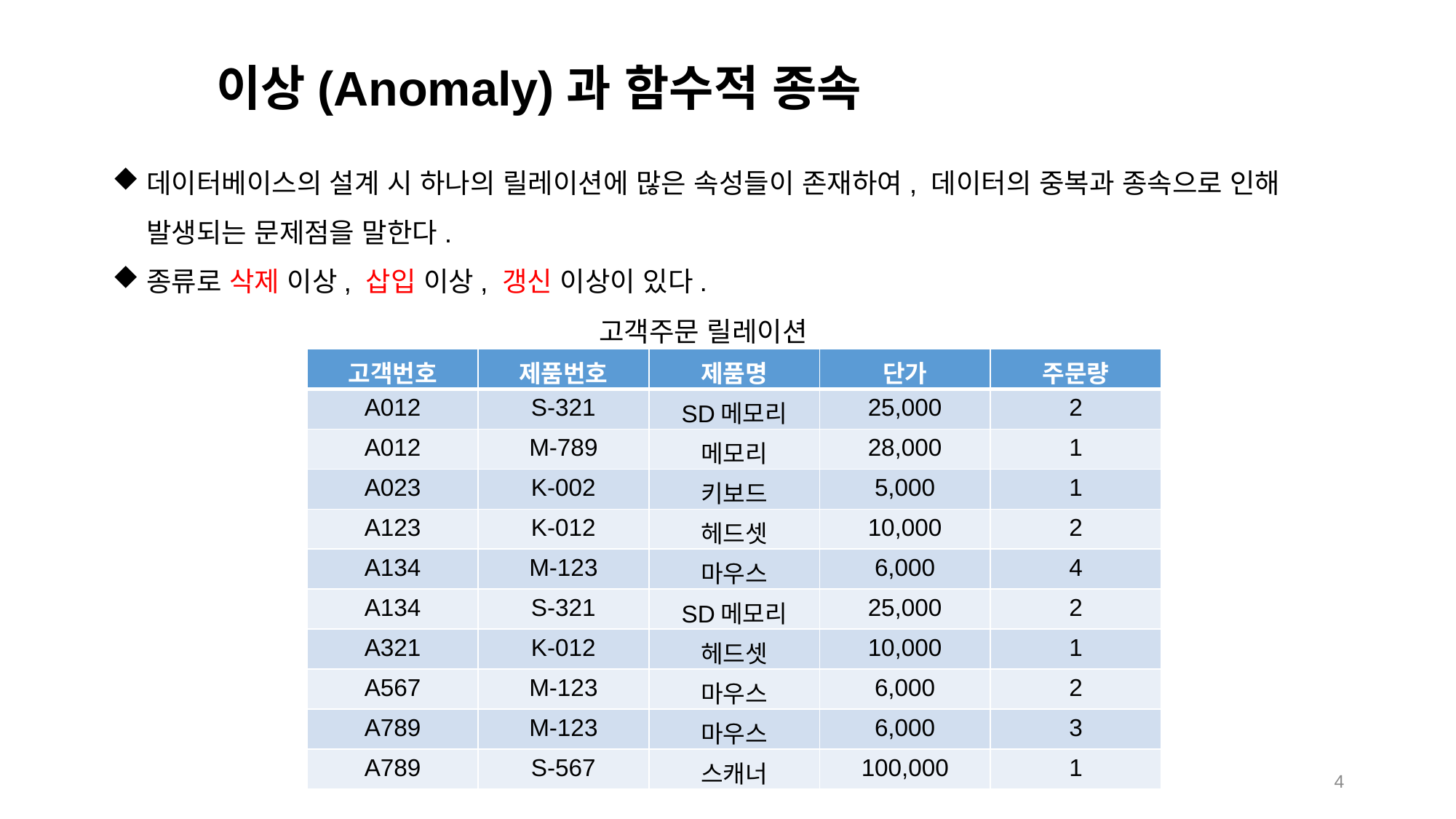

# 이상(Anomaly)과 함수적 종속
데이터베이스의 설계 시 하나의 릴레이션에 많은 속성들이 존재하여, 데이터의 중복과 종속으로 인해 발생되는 문제점을 말한다.
종류로 삭제 이상, 삽입 이상, 갱신 이상이 있다.

고객주문 릴레이션
| 고객번호 | 제품번호 | 제품명 | 단가 | 주문량 |
| --- | --- | --- | --- | --- |
| A012 | S-321 | SD메모리 | 25,000 | 2 |
| A012 | M-789 | 메모리 | 28,000 | 1 |
| A023 | K-002 | 키보드 | 5,000 | 1 |
| A123 | K-012 | 헤드셋 | 10,000 | 2 |
| A134 | M-123 | 마우스 | 6,000 | 4 |
| A134 | S-321 | SD메모리 | 25,000 | 2 |
| A321 | K-012 | 헤드셋 | 10,000 | 1 |
| A567 | M-123 | 마우스 | 6,000 | 2 |
| A789 | M-123 | 마우스 | 6,000 | 3 |
| A789 | S-567 | 스캐너 | 100,000 | 1 |
4